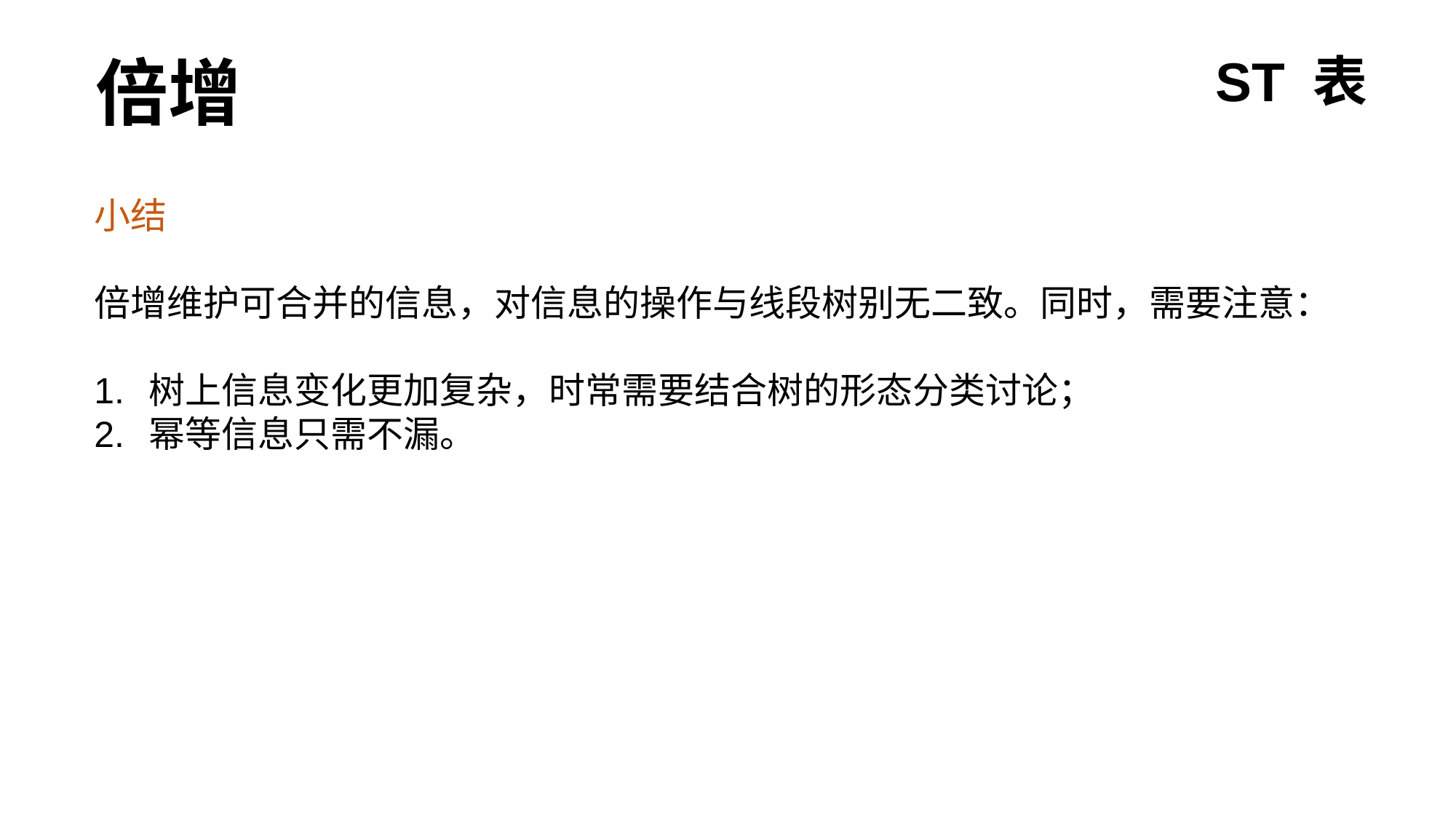

倍增
ST 表
小结

倍增维护可合并的信息，对信息的操作与线段树别无二致。同时，需要注意：

树上信息变化更加复杂，时常需要结合树的形态分类讨论；
幂等信息只需不漏。